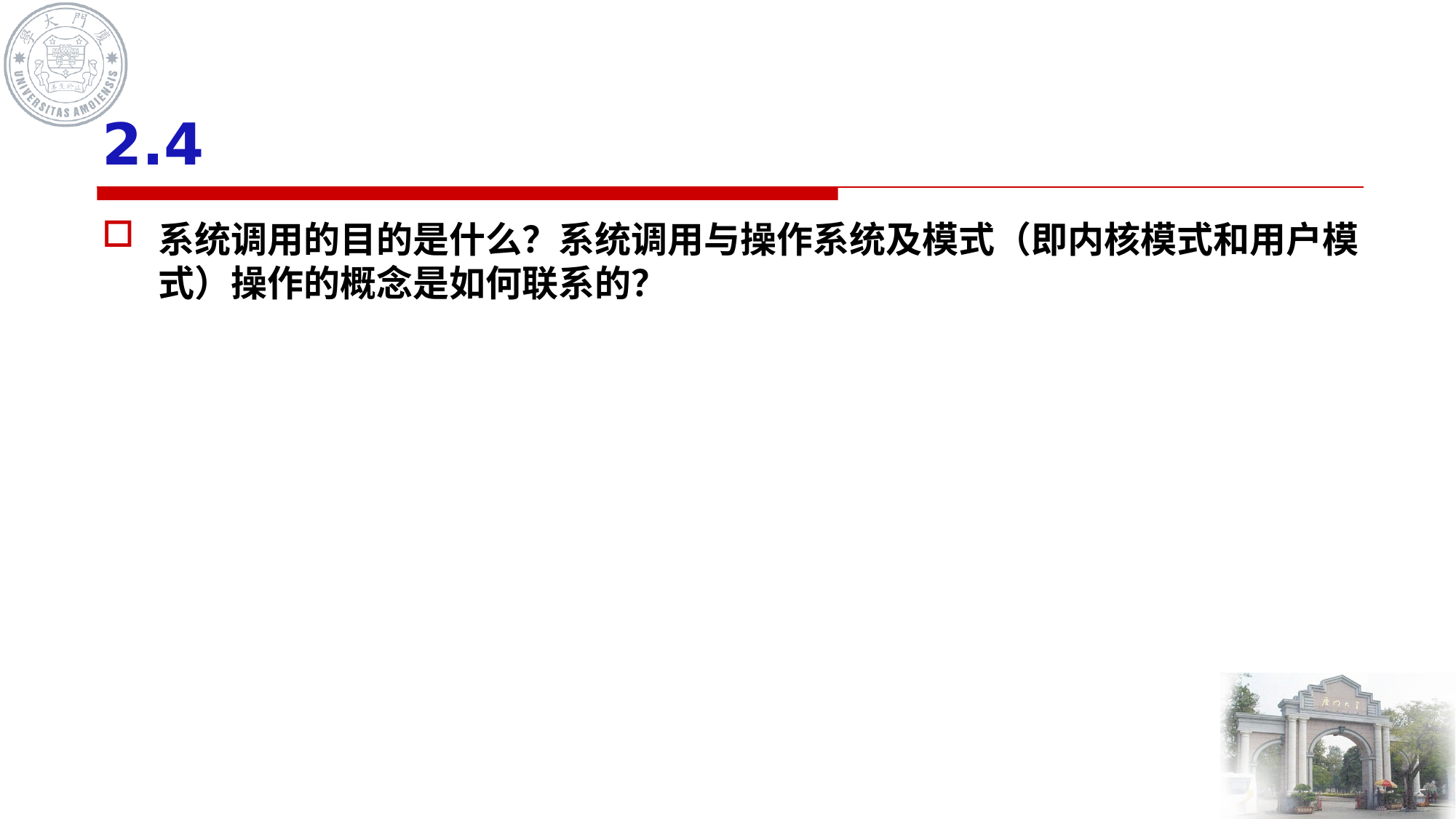

# 2.4
系统调用的目的是什么？系统调用与操作系统及模式（即内核模式和用户模式）操作的概念是如何联系的？